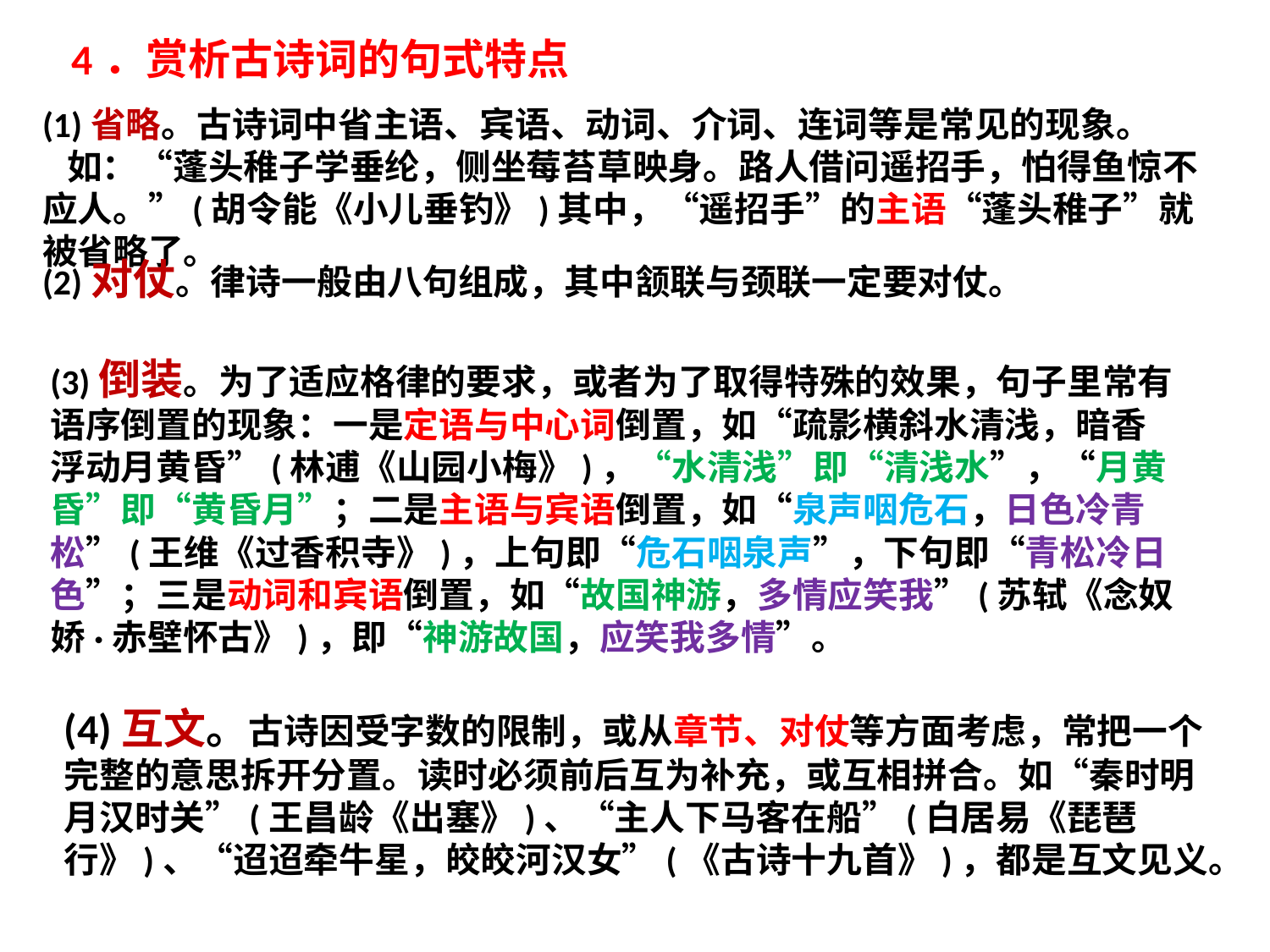

4．赏析古诗词的句式特点
(1)省略。古诗词中省主语、宾语、动词、介词、连词等是常见的现象。
  如：“蓬头稚子学垂纶，侧坐莓苔草映身。路人借问遥招手，怕得鱼惊不应人。”(胡令能《小儿垂钓》)其中，“遥招手”的主语“蓬头稚子”就被省略了。
(2)对仗。律诗一般由八句组成，其中颔联与颈联一定要对仗。
(3)倒装。为了适应格律的要求，或者为了取得特殊的效果，句子里常有语序倒置的现象：一是定语与中心词倒置，如“疏影横斜水清浅，暗香浮动月黄昏”(林逋《山园小梅》)，“水清浅”即“清浅水”，“月黄昏”即“黄昏月”；二是主语与宾语倒置，如“泉声咽危石，日色冷青松”(王维《过香积寺》)，上句即“危石咽泉声”，下句即“青松冷日色”；三是动词和宾语倒置，如“故国神游，多情应笑我”(苏轼《念奴娇·赤壁怀古》)，即“神游故国，应笑我多情”。
(4)互文。古诗因受字数的限制，或从章节、对仗等方面考虑，常把一个完整的意思拆开分置。读时必须前后互为补充，或互相拼合。如“秦时明月汉时关”(王昌龄《出塞》)、“主人下马客在船”(白居易《琵琶行》)、“迢迢牵牛星，皎皎河汉女”(《古诗十九首》)，都是互文见义。